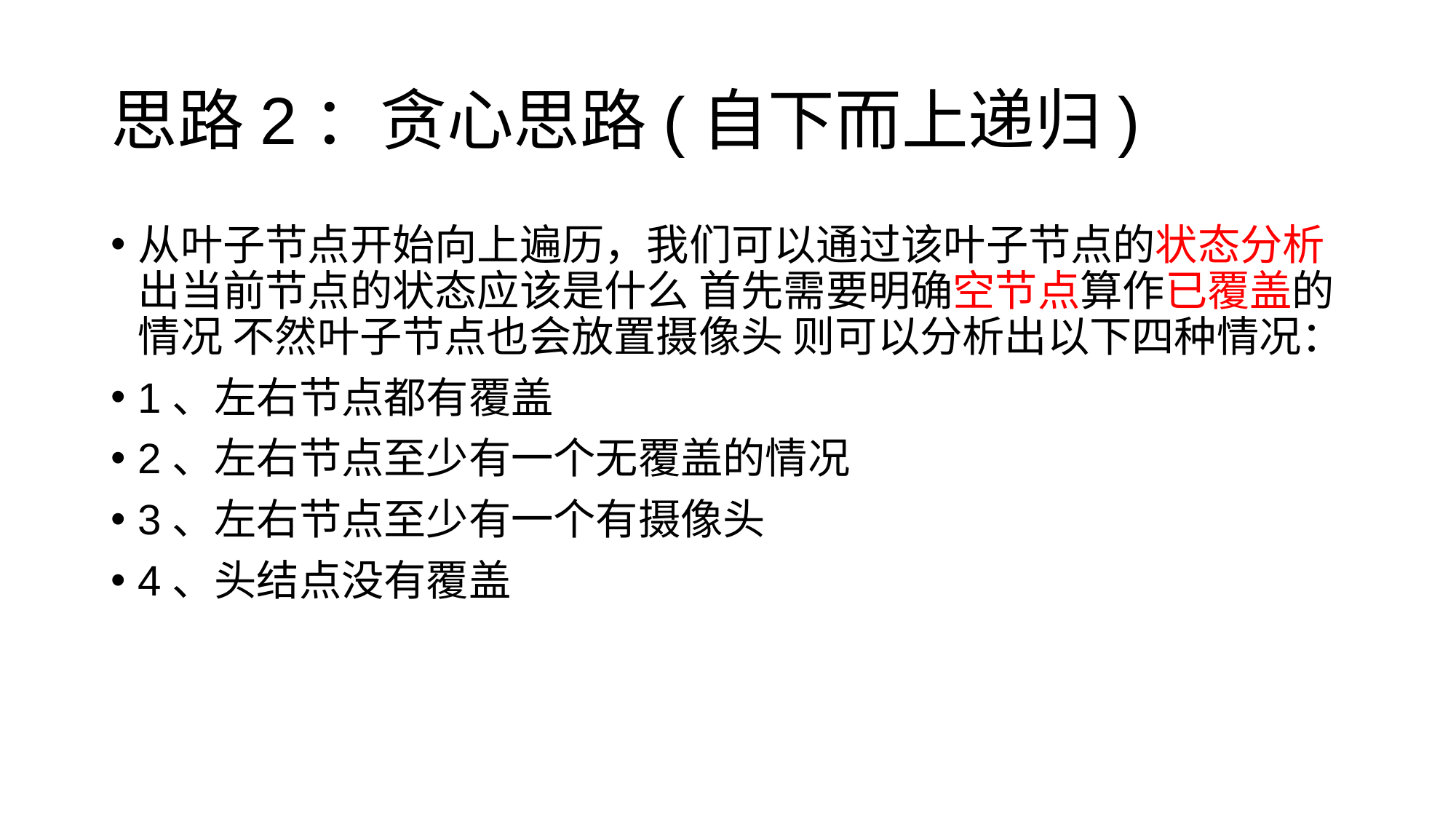

# 思路2：贪心思路(自下而上递归)
从叶子节点开始向上遍历，我们可以通过该叶子节点的状态分析出当前节点的状态应该是什么 首先需要明确空节点算作已覆盖的情况 不然叶子节点也会放置摄像头 则可以分析出以下四种情况：
1、左右节点都有覆盖
2、左右节点至少有一个无覆盖的情况
3、左右节点至少有一个有摄像头
4、头结点没有覆盖